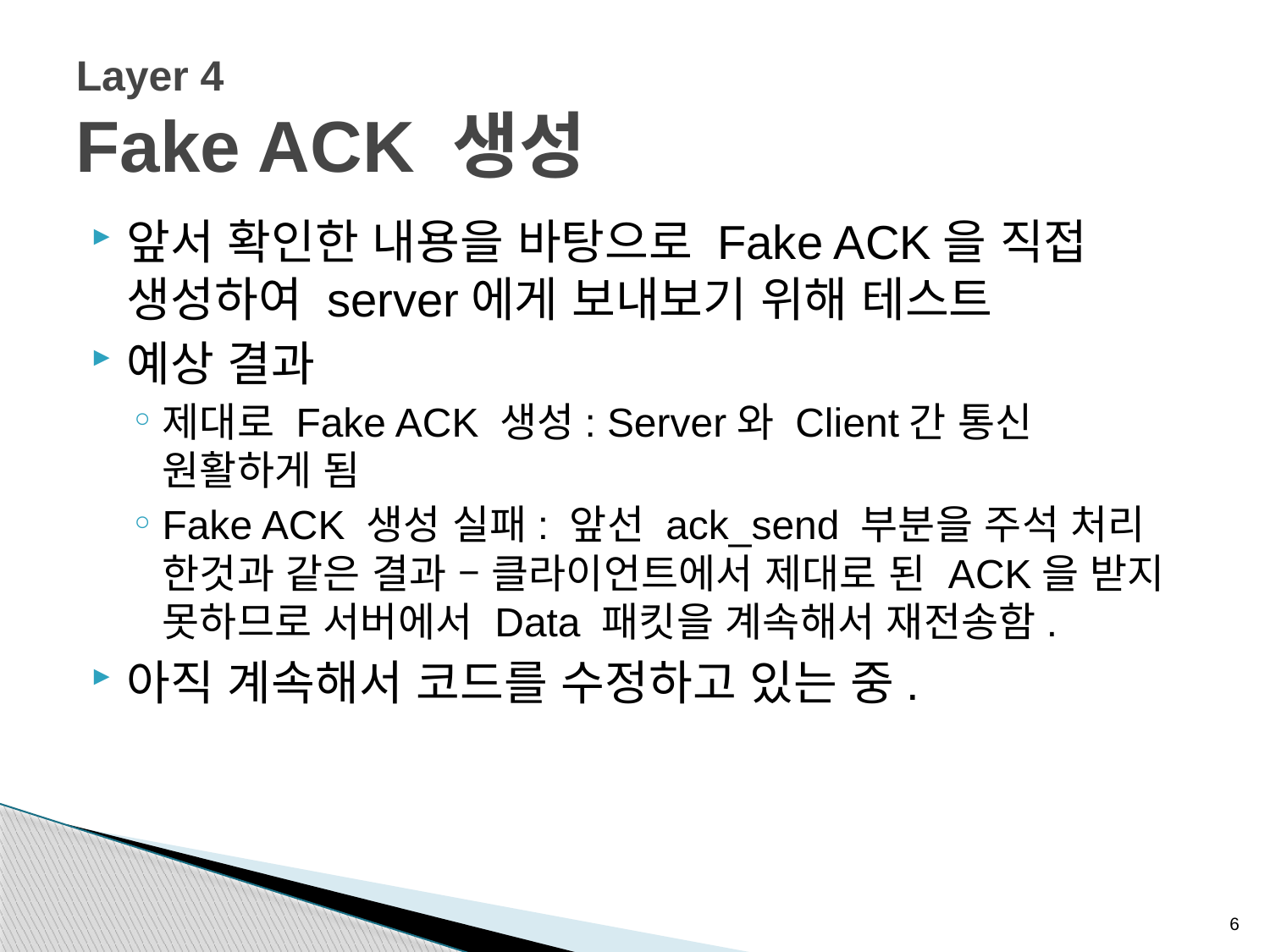

# Layer 4 Fake ACK 생성
앞서 확인한 내용을 바탕으로 Fake ACK을 직접 생성하여 server에게 보내보기 위해 테스트
예상 결과
제대로 Fake ACK 생성: Server와 Client간 통신 원활하게 됨
Fake ACK 생성 실패: 앞선 ack_send 부분을 주석 처리 한것과 같은 결과 – 클라이언트에서 제대로 된 ACK을 받지 못하므로 서버에서 Data 패킷을 계속해서 재전송함.
아직 계속해서 코드를 수정하고 있는 중.
6